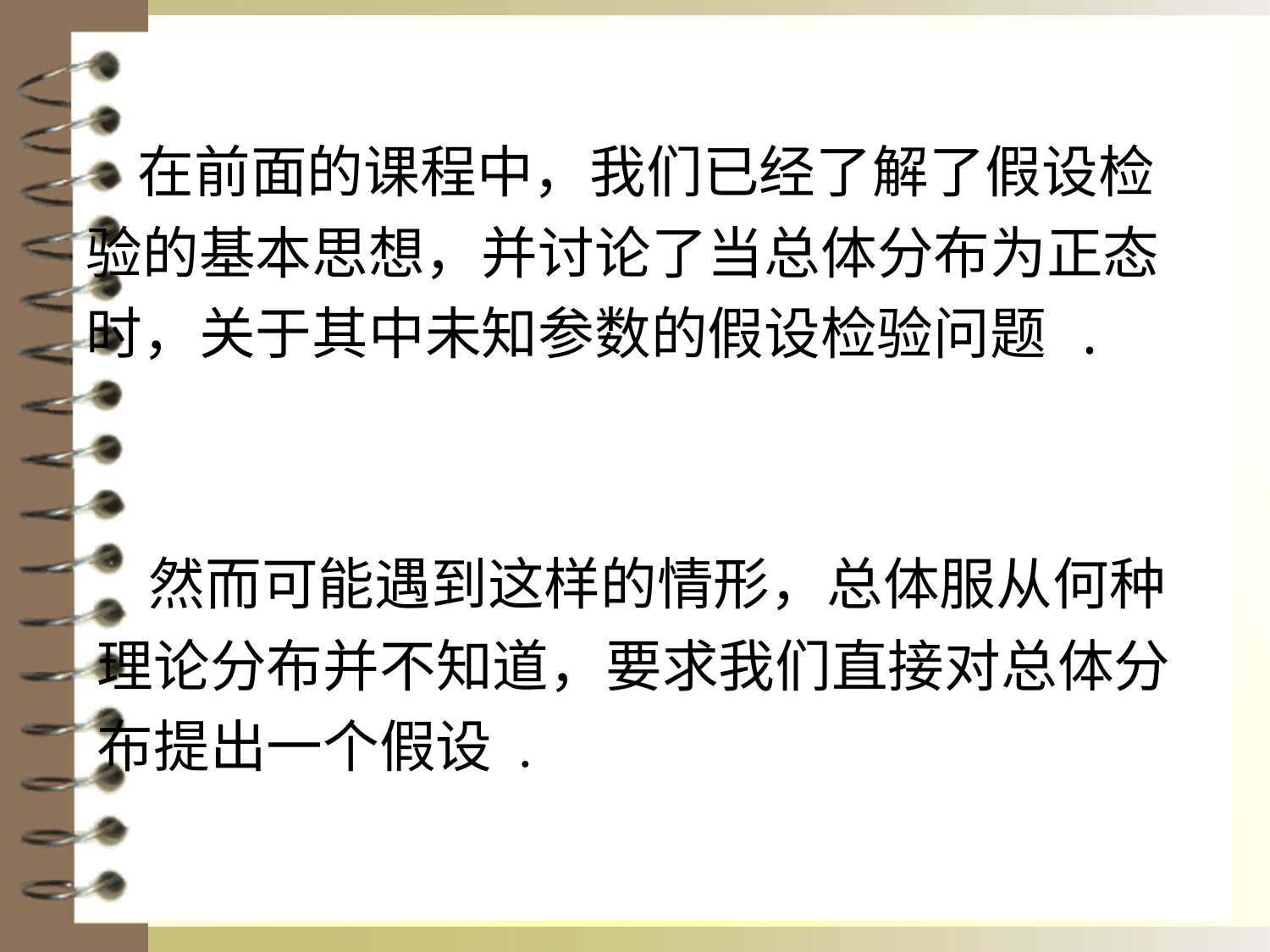

在前面的课程中，我们已经了解了假设检验的基本思想，并讨论了当总体分布为正态时，关于其中未知参数的假设检验问题 .
   然而可能遇到这样的情形，总体服从何种理论分布并不知道，要求我们直接对总体分布提出一个假设 .